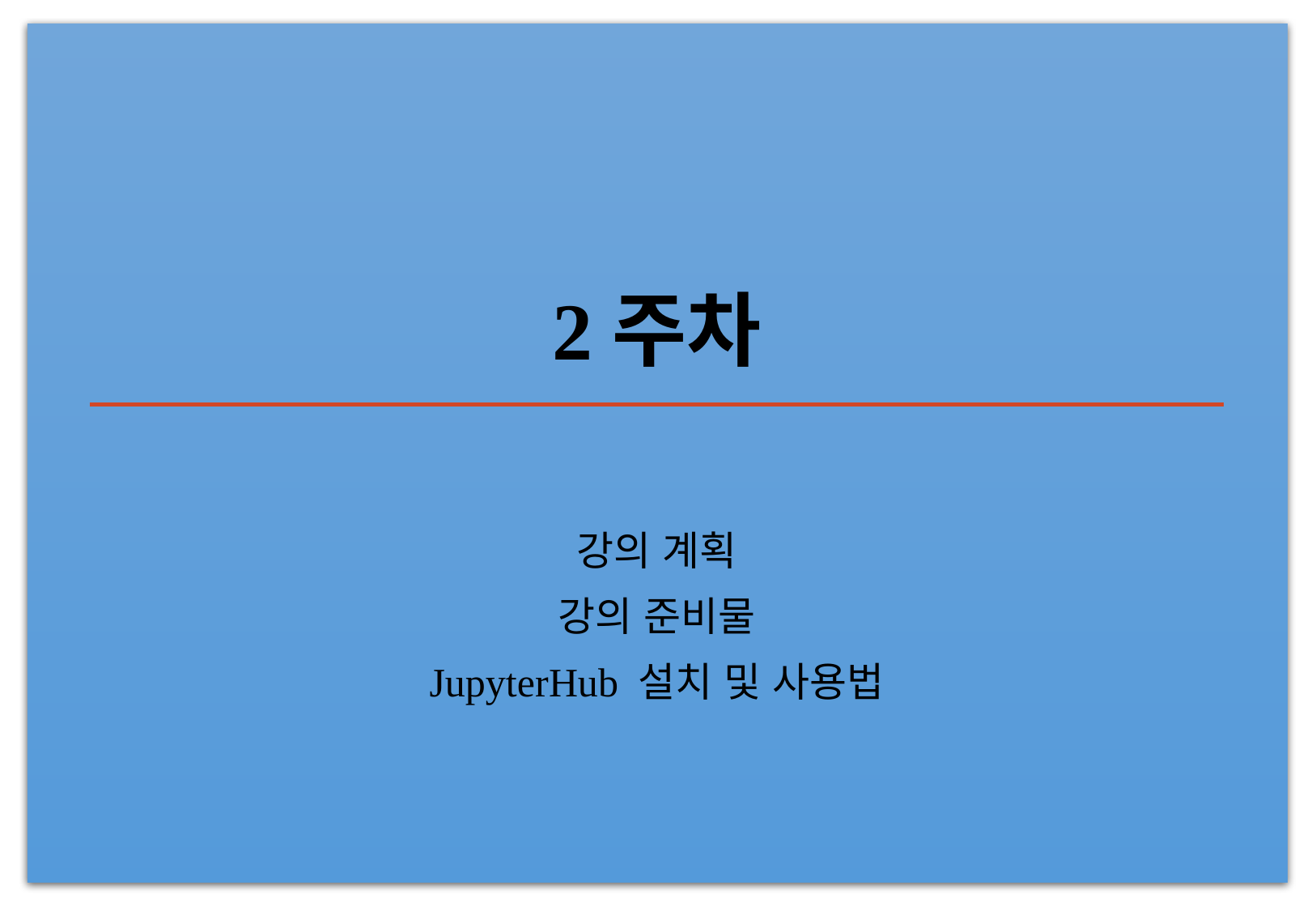

# 2주차
강의 계획
강의 준비물
JupyterHub 설치 및 사용법